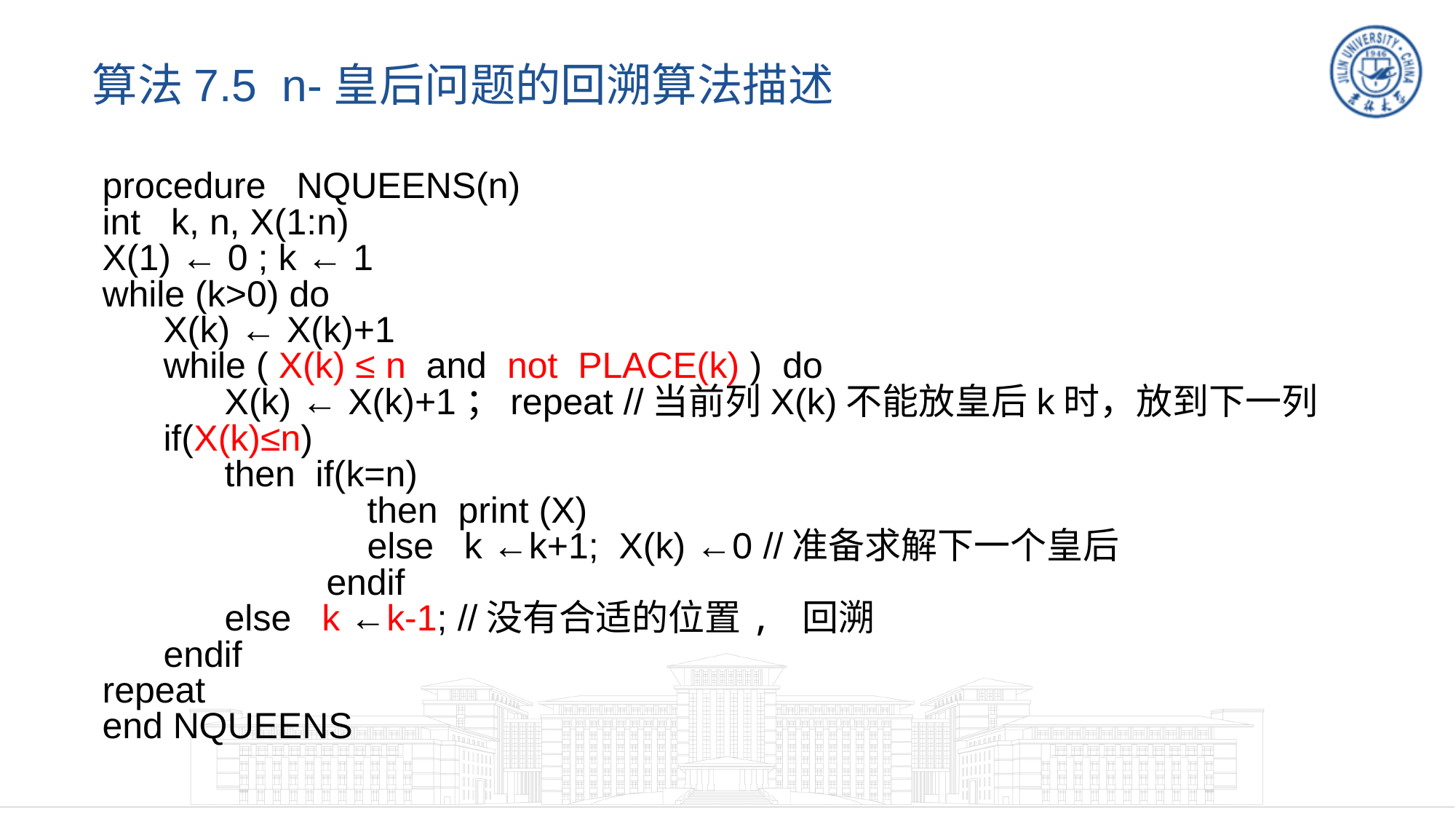

# 算法7.5  n-皇后问题的回溯算法描述
procedure   NQUEENS(n)
int   k, n, X(1:n)
X(1) ← 0 ; k ← 1
while (k>0) do
      X(k) ← X(k)+1
      while ( X(k) ≤ n  and  not  PLACE(k) )  do
            X(k) ← X(k)+1；repeat //当前列X(k)不能放皇后k时，放到下一列
      if(X(k)≤n)
            then  if(k=n)
                          then  print (X)
                          else   k ←k+1;  X(k) ←0 //准备求解下一个皇后
                      endif
            else   k ←k-1; //没有合适的位置, 回溯
      endif
repeat
end NQUEENS
42